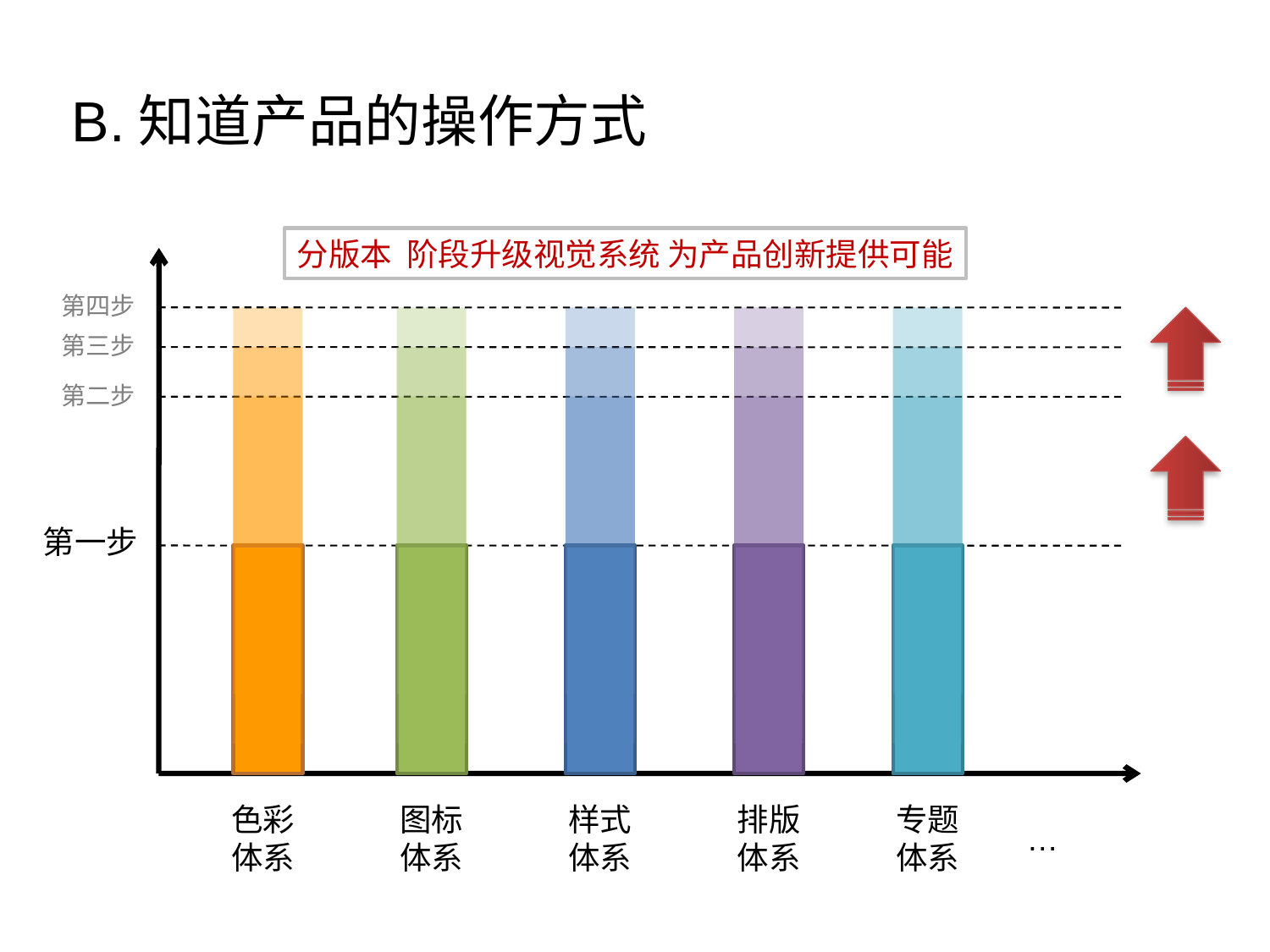

B.知道产品的操作方式
分版本  阶段升级视觉系统 为产品创新提供可能
第四步

第三步

第二步

第一步

色彩
体系
图标
体系
样式
体系
排版
体系
专题
体系
…